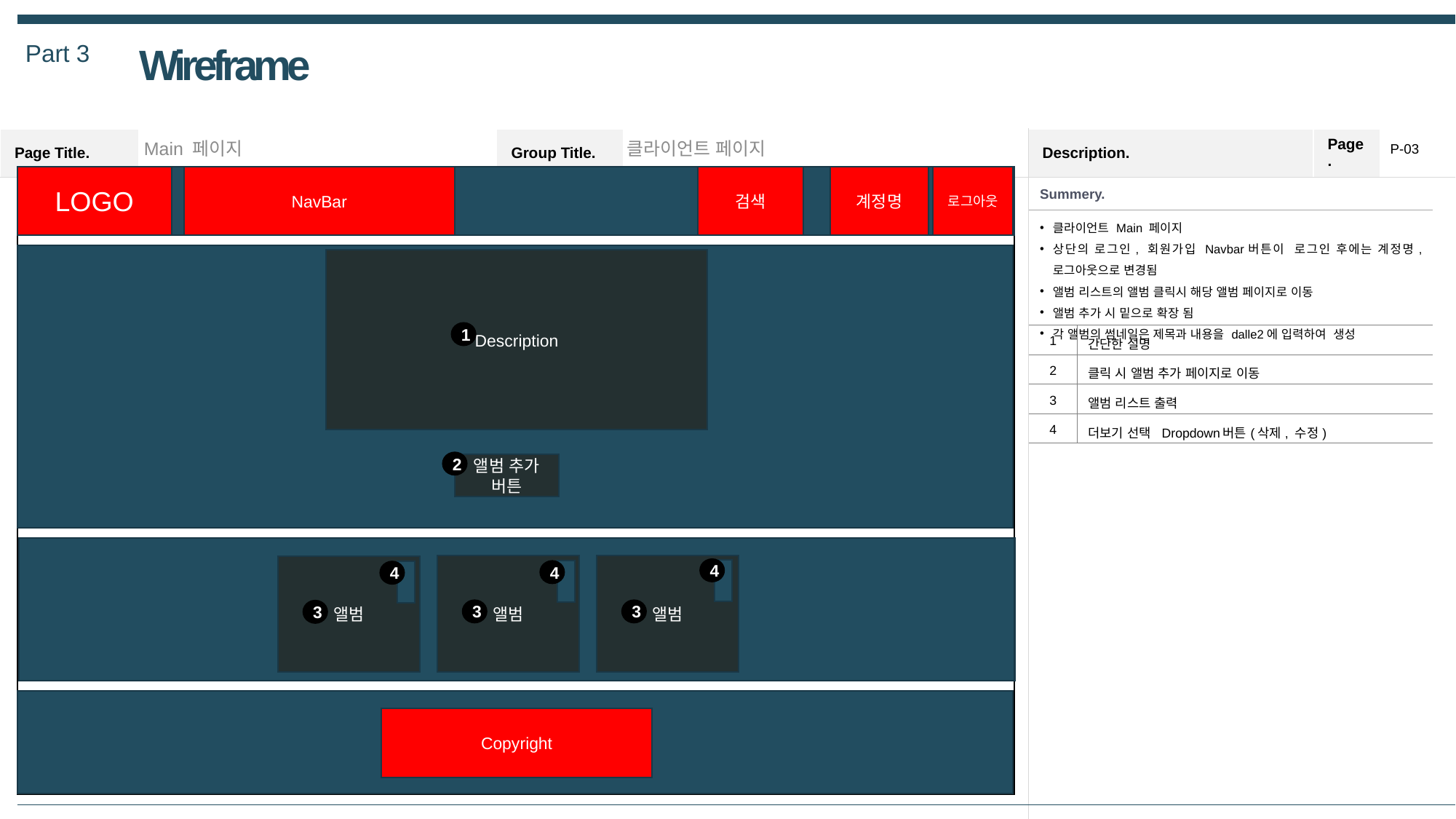

Part 3
Wireframe
Main 페이지
클라이언트 페이지
P-03
검색

LOGO
NavBar
계정명
로그아웃
| Summery. |  |
| --- | --- |
| 클라이언트 Main 페이지 상단의 로그인, 회원가입 Navbar버튼이 로그인 후에는 계정명, 로그아웃으로 변경됨 앨범 리스트의 앨범 클릭시 해당 앨범 페이지로 이동 앨범 추가 시 밑으로 확장 됨 각 앨범의 썸네일은 제목과 내용을 dalle2에 입력하여 생성 |  |
| 1 | 간단한 설명 |
| 2 | 클릭 시 앨범 추가 페이지로 이동 |
| 3 | 앨범 리스트 출력 |
| 4 | 더보기 선택 Dropdown버튼(삭제, 수정) |

Description
1
2
앨범 추가 버튼

앨범
앨범
앨범
4

4

4
3
3
3

Copyright